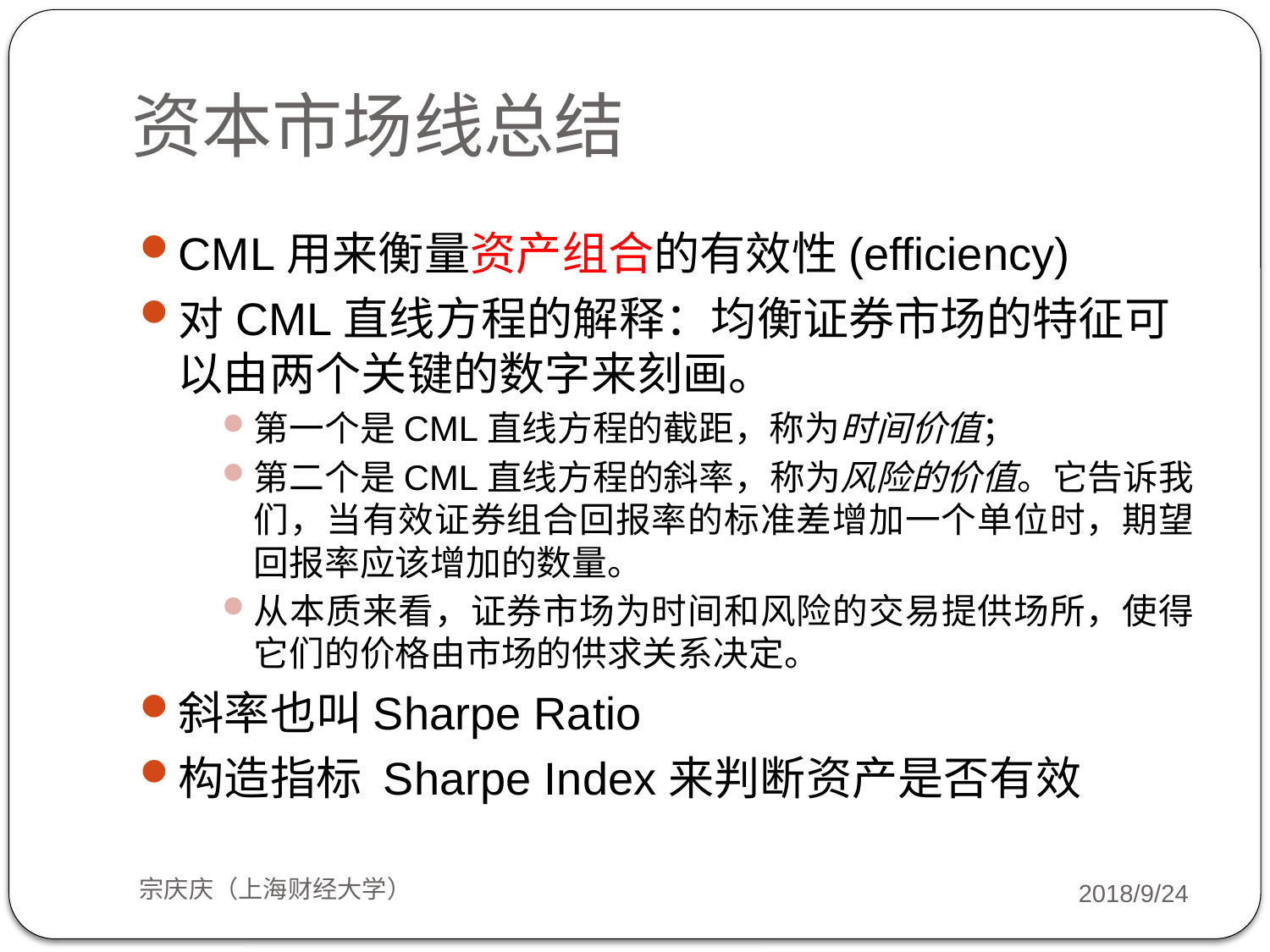

# 资本市场线总结
CML用来衡量资产组合的有效性(efficiency)
对CML直线方程的解释：均衡证券市场的特征可以由两个关键的数字来刻画。
第一个是CML直线方程的截距，称为时间价值；
第二个是CML直线方程的斜率，称为风险的价值。它告诉我们，当有效证券组合回报率的标准差增加一个单位时，期望回报率应该增加的数量。
从本质来看，证券市场为时间和风险的交易提供场所，使得它们的价格由市场的供求关系决定。
斜率也叫Sharpe Ratio
构造指标 Sharpe Index来判断资产是否有效
宗庆庆（上海财经大学）
2018/9/24